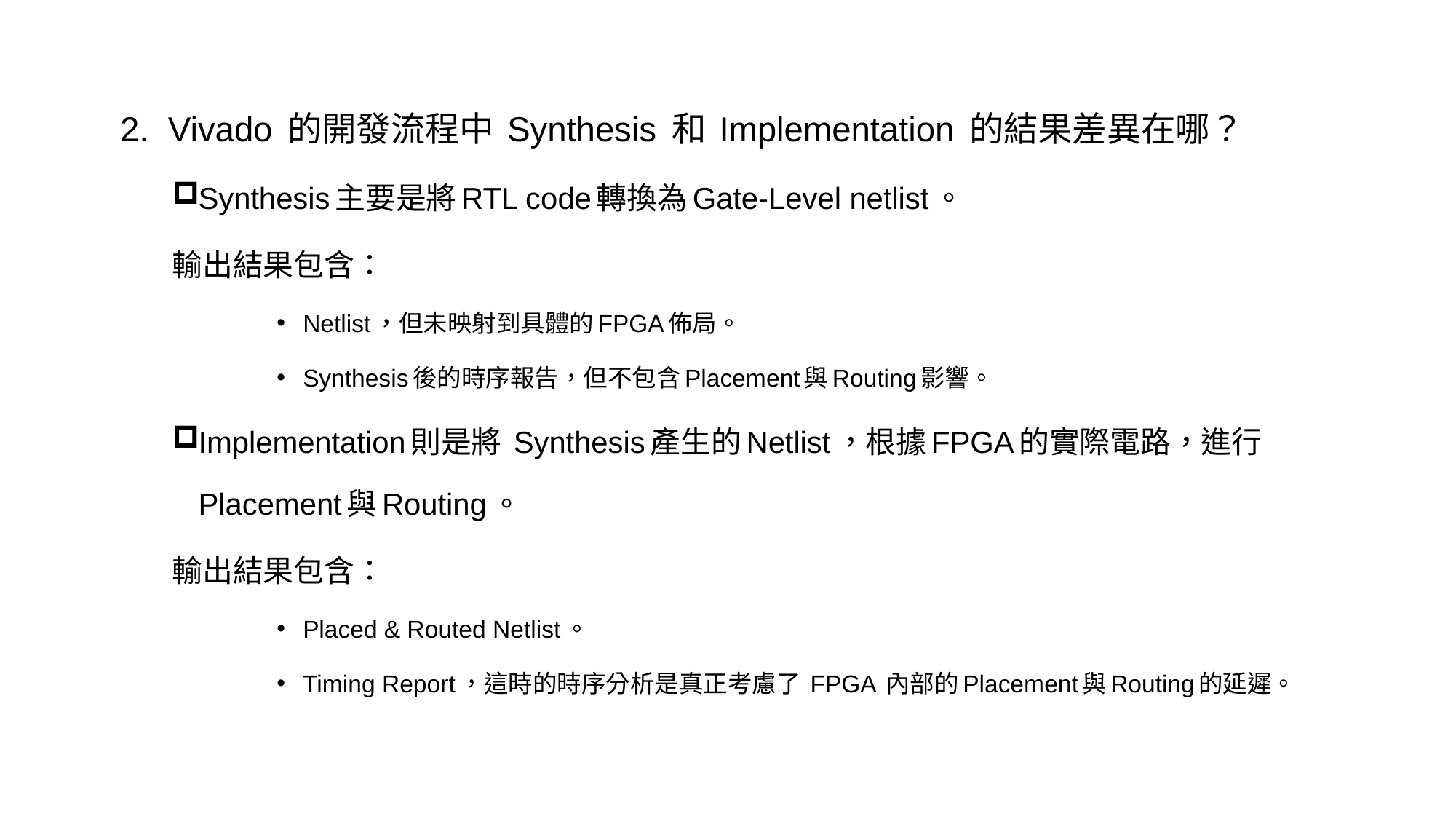

2.  Vivado 的開發流程中 Synthesis 和 Implementation 的結果差異在哪？
Synthesis主要是將RTL code轉換為Gate-Level netlist。
	輸出結果包含：
Netlist，但未映射到具體的FPGA佈局。
Synthesis後的時序報告，但不包含Placement與Routing影響。
Implementation則是將 Synthesis產生的Netlist，根據FPGA的實際電路，進行Placement與Routing。
	輸出結果包含：
Placed & Routed Netlist。
Timing Report，這時的時序分析是真正考慮了 FPGA 內部的Placement與Routing的延遲。